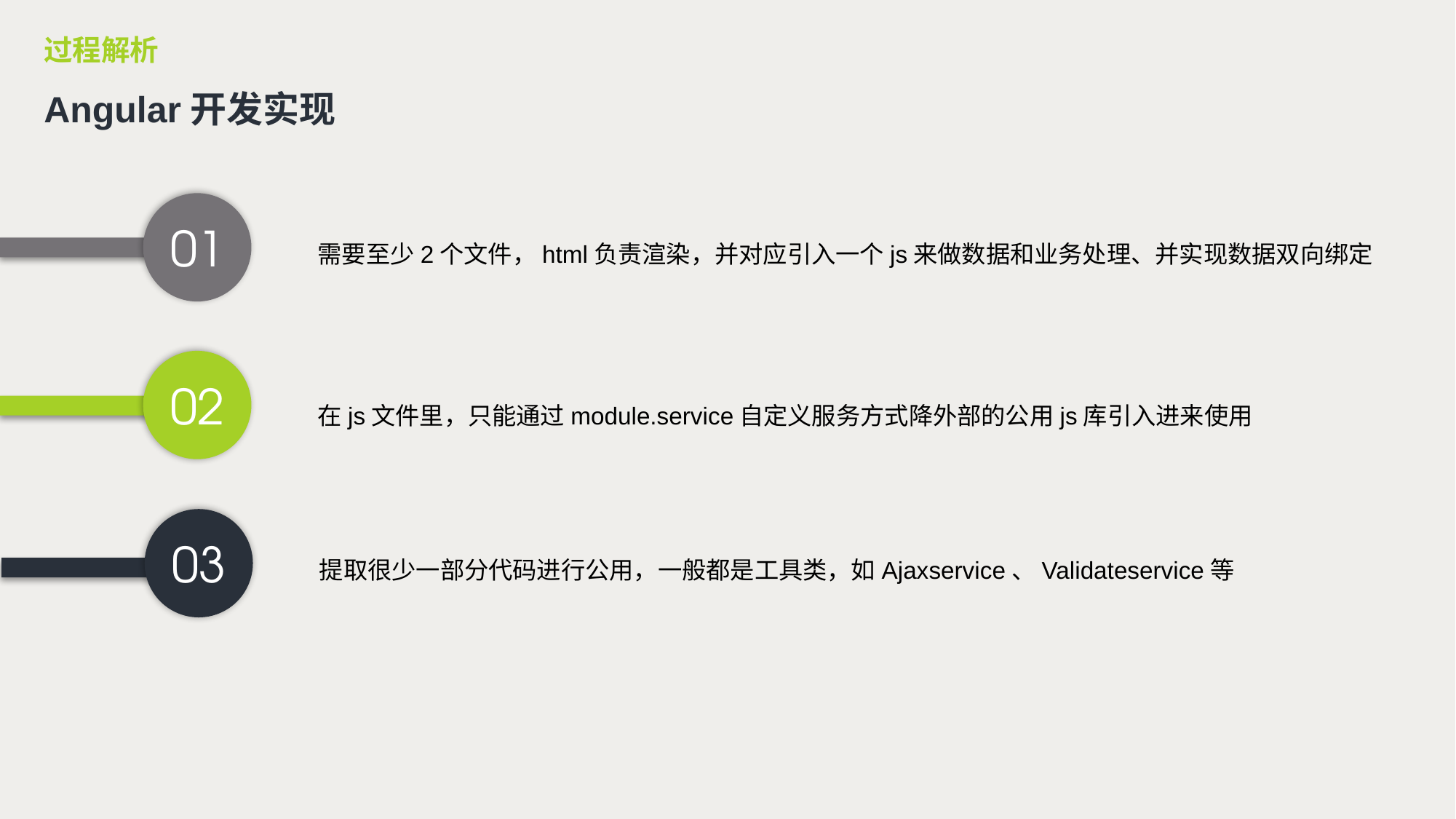

过程解析
Angular开发实现

01
需要至少2个文件，html负责渲染，并对应引入一个js来做数据和业务处理、并实现数据双向绑定

02
在js文件里，只能通过module.service自定义服务方式降外部的公用js库引入进来使用

03
提取很少一部分代码进行公用，一般都是工具类，如Ajaxservice、Validateservice等